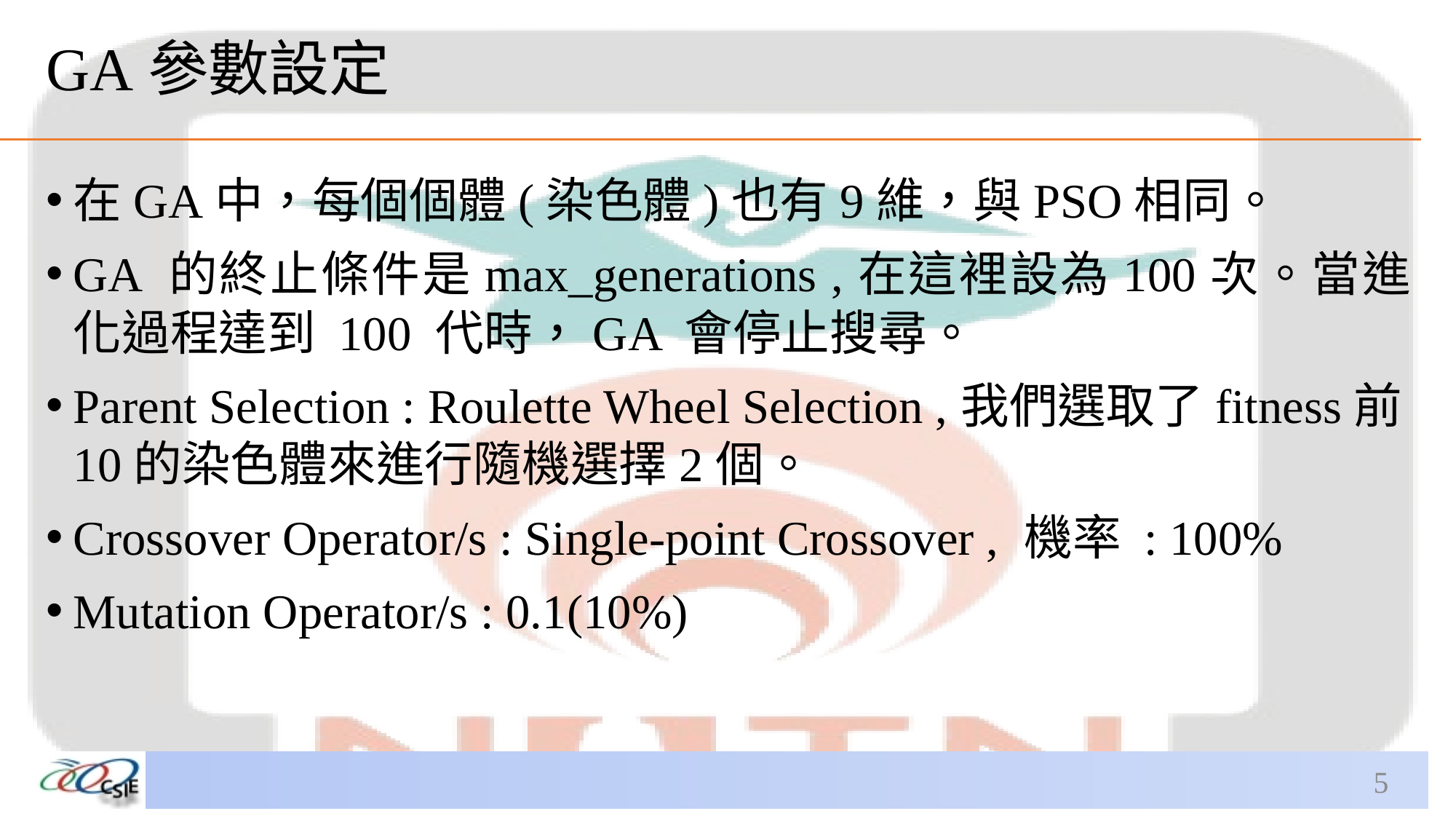

# GA參數設定
在GA中，每個個體(染色體)也有9維，與PSO相同。
GA 的終止條件是max_generations ,在這裡設為100次。當進化過程達到 100 代時，GA 會停止搜尋。
Parent Selection : Roulette Wheel Selection ,我們選取了fitness前10的染色體來進行隨機選擇2個。
Crossover Operator/s : Single-point Crossover , 機率 : 100%
Mutation Operator/s : 0.1(10%)
5